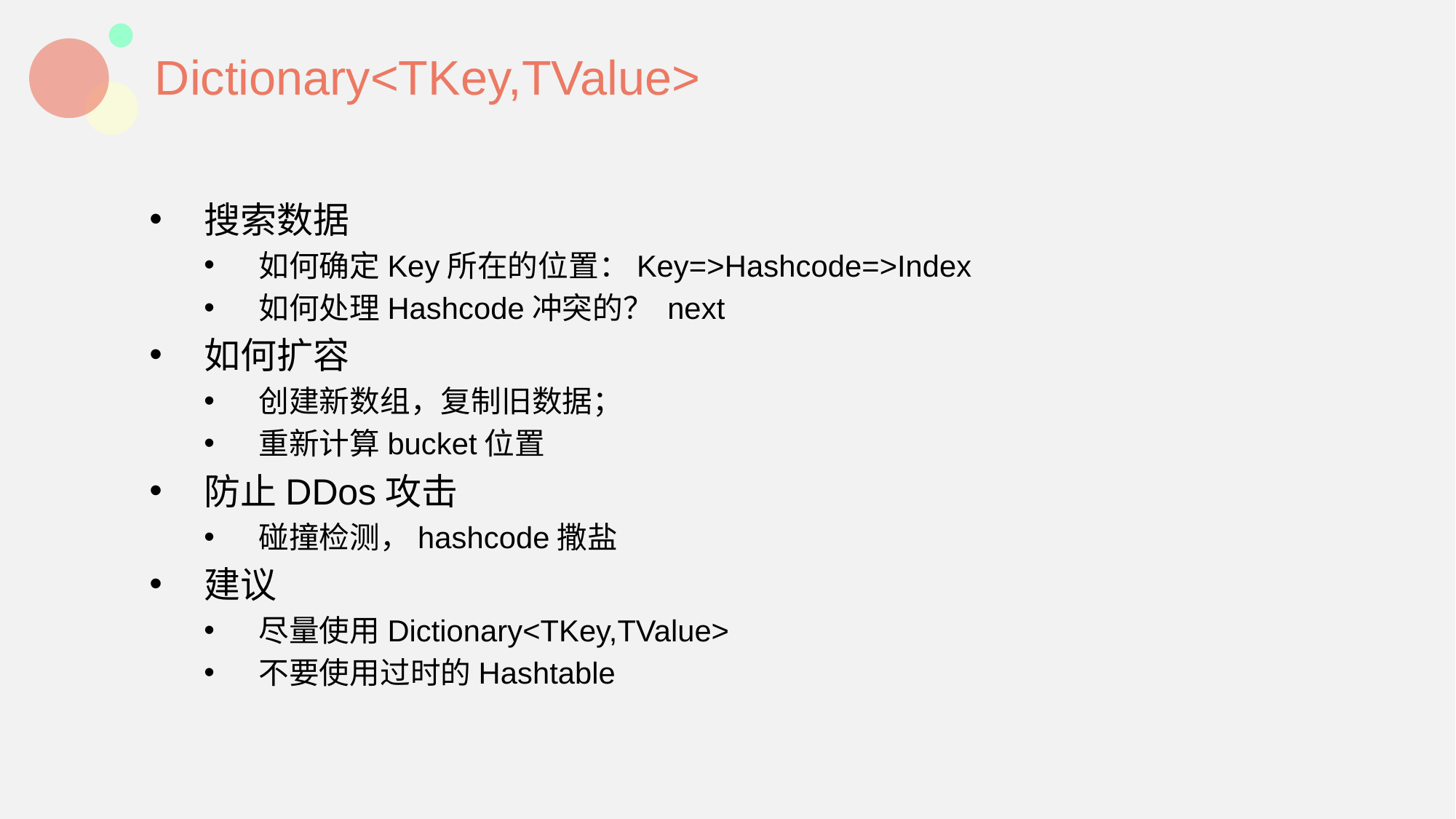

# Dictionary<TKey,TValue>
搜索数据
如何确定Key所在的位置：Key=>Hashcode=>Index
如何处理Hashcode冲突的？ next
如何扩容
创建新数组，复制旧数据；
重新计算bucket位置
防止DDos攻击
碰撞检测，hashcode撒盐
建议
尽量使用Dictionary<TKey,TValue>
不要使用过时的Hashtable